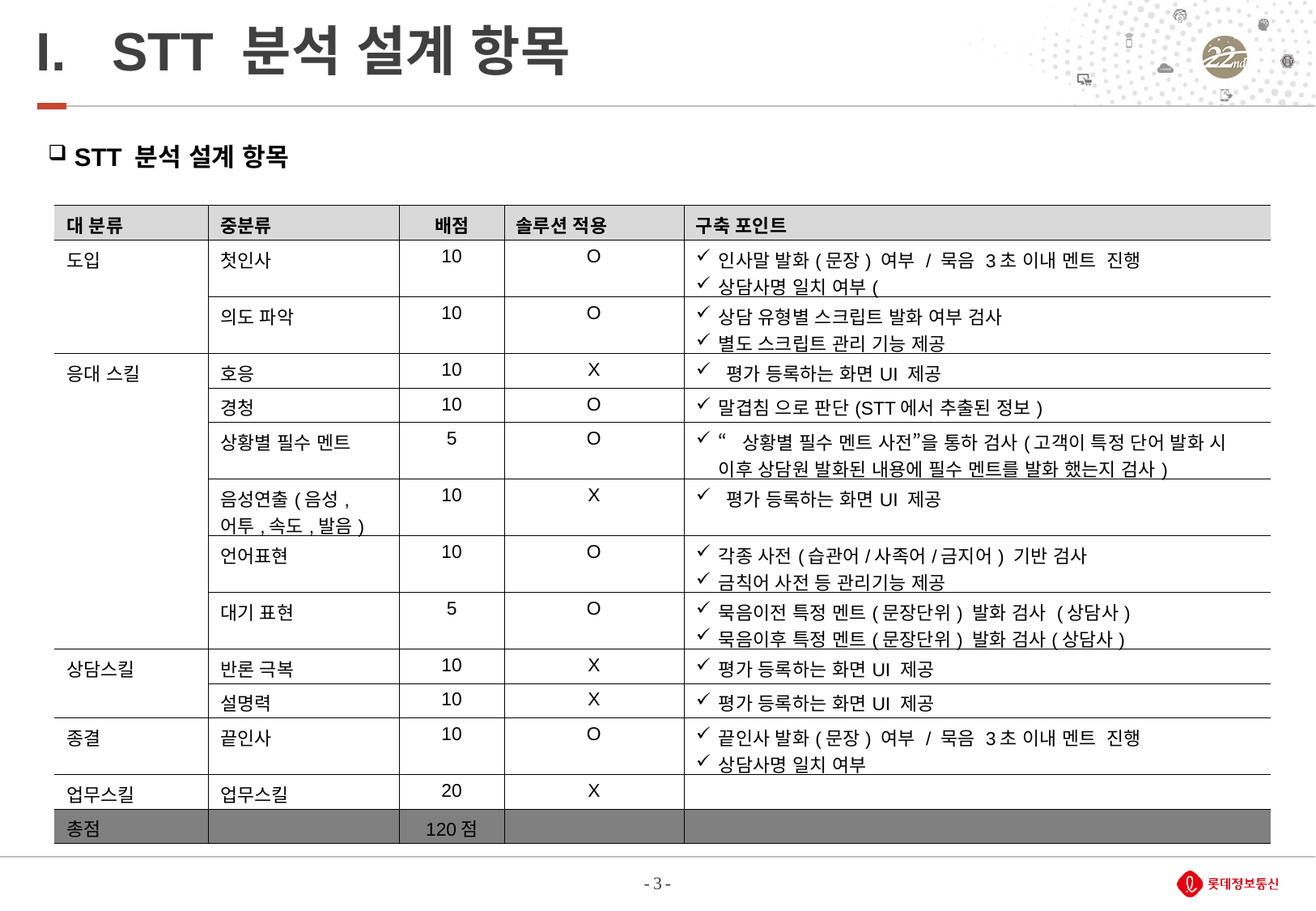

# STT 분석 설계 항목
 STT 분석 설계 항목
| 대 분류 | 중분류 | 배점 | 솔루션 적용 | 구축 포인트 |
| --- | --- | --- | --- | --- |
| 도입 | 첫인사 | 10 | O | 인사말 발화(문장) 여부 / 묵음 3초 이내 멘트 진행 상담사명 일치 여부( |
|  | 의도 파악 | 10 | O | 상담 유형별 스크립트 발화 여부 검사 별도 스크립트 관리 기능 제공 |
| 응대 스킬 | 호응 | 10 | X | 평가 등록하는 화면UI 제공 |
|  | 경청 | 10 | O | 말겹침 으로 판단(STT에서 추출된 정보) |
|  | 상황별 필수 멘트 | 5 | O | “상황별 필수 멘트 사전”을 통하 검사(고객이 특정 단어 발화 시 이후 상담원 발화된 내용에 필수 멘트를 발화 했는지 검사) |
|  | 음성연출(음성,어투,속도,발음) | 10 | X | 평가 등록하는 화면UI 제공 |
|  | 언어표현 | 10 | O | 각종 사전(습관어/사족어/금지어) 기반 검사 금칙어 사전 등 관리기능 제공 |
|  | 대기 표현 | 5 | O | 묵음이전 특정 멘트(문장단위) 발화 검사 (상담사) 묵음이후 특정 멘트(문장단위) 발화 검사(상담사) |
| 상담스킬 | 반론 극복 | 10 | X | 평가 등록하는 화면UI 제공 |
|  | 설명력 | 10 | X | 평가 등록하는 화면UI 제공 |
| 종결 | 끝인사 | 10 | O | 끝인사 발화(문장) 여부 / 묵음 3초 이내 멘트 진행 상담사명 일치 여부 |
| 업무스킬 | 업무스킬 | 20 | X |  |
| 총점 |  | 120점 |  |  |
- 3 -